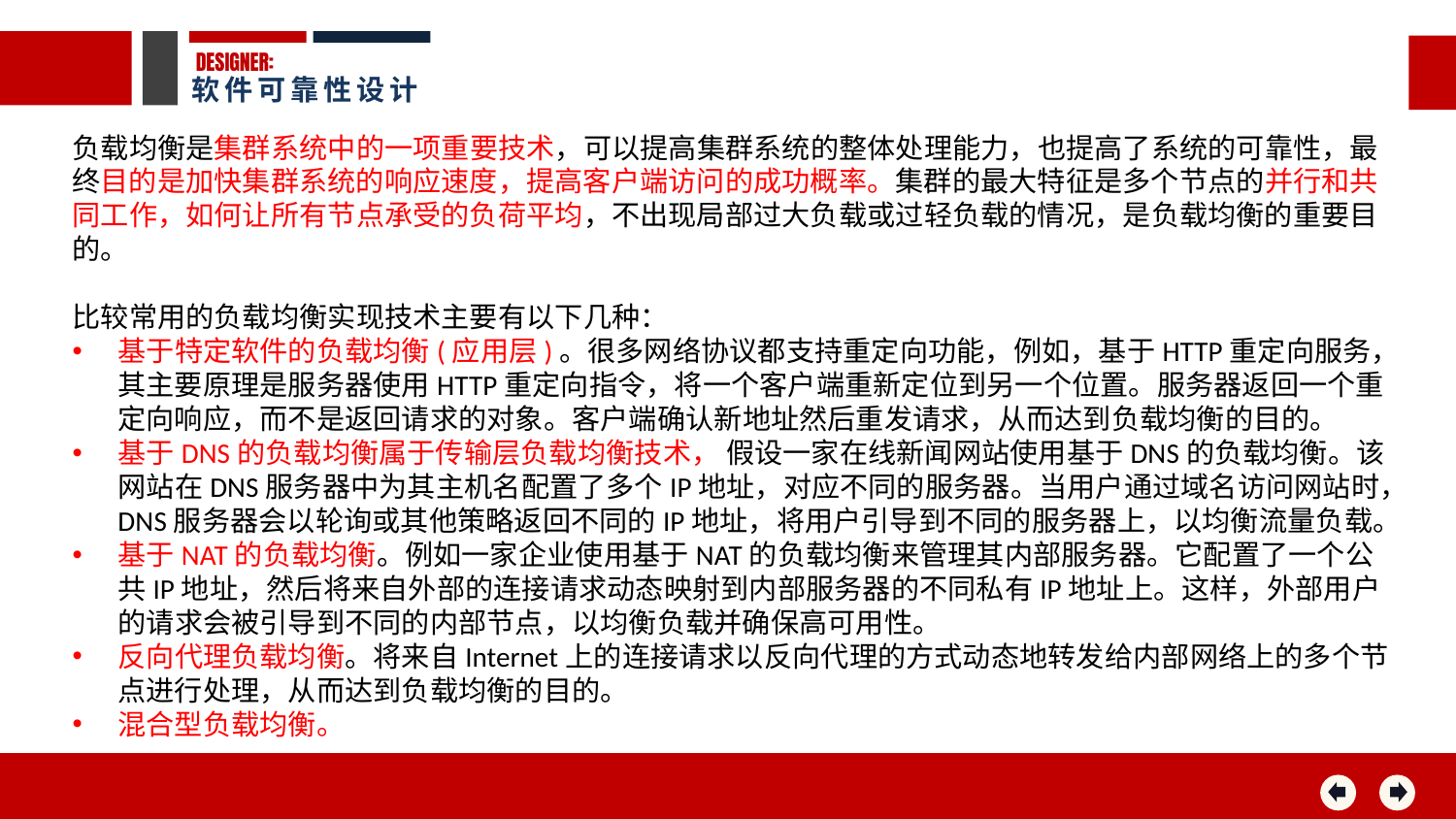

DESIGNER:
软件可靠性设计
负载均衡是集群系统中的一项重要技术，可以提高集群系统的整体处理能力，也提高了系统的可靠性，最终目的是加快集群系统的响应速度，提高客户端访问的成功概率。集群的最大特征是多个节点的并行和共同工作，如何让所有节点承受的负荷平均，不出现局部过大负载或过轻负载的情况，是负载均衡的重要目的。

比较常用的负载均衡实现技术主要有以下几种：
基于特定软件的负载均衡(应用层)。很多网络协议都支持重定向功能，例如，基于HTTP重定向服务，其主要原理是服务器使用HTTP重定向指令，将一个客户端重新定位到另一个位置。服务器返回一个重定向响应，而不是返回请求的对象。客户端确认新地址然后重发请求，从而达到负载均衡的目的。
基于DNS的负载均衡属于传输层负载均衡技术， 假设一家在线新闻网站使用基于DNS的负载均衡。该网站在DNS服务器中为其主机名配置了多个IP地址，对应不同的服务器。当用户通过域名访问网站时，DNS服务器会以轮询或其他策略返回不同的IP地址，将用户引导到不同的服务器上，以均衡流量负载。
基于NAT的负载均衡。例如一家企业使用基于NAT的负载均衡来管理其内部服务器。它配置了一个公共IP地址，然后将来自外部的连接请求动态映射到内部服务器的不同私有IP地址上。这样，外部用户的请求会被引导到不同的内部节点，以均衡负载并确保高可用性。
反向代理负载均衡。将来自Internet上的连接请求以反向代理的方式动态地转发给内部网络上的多个节点进行处理，从而达到负载均衡的目的。
混合型负载均衡。